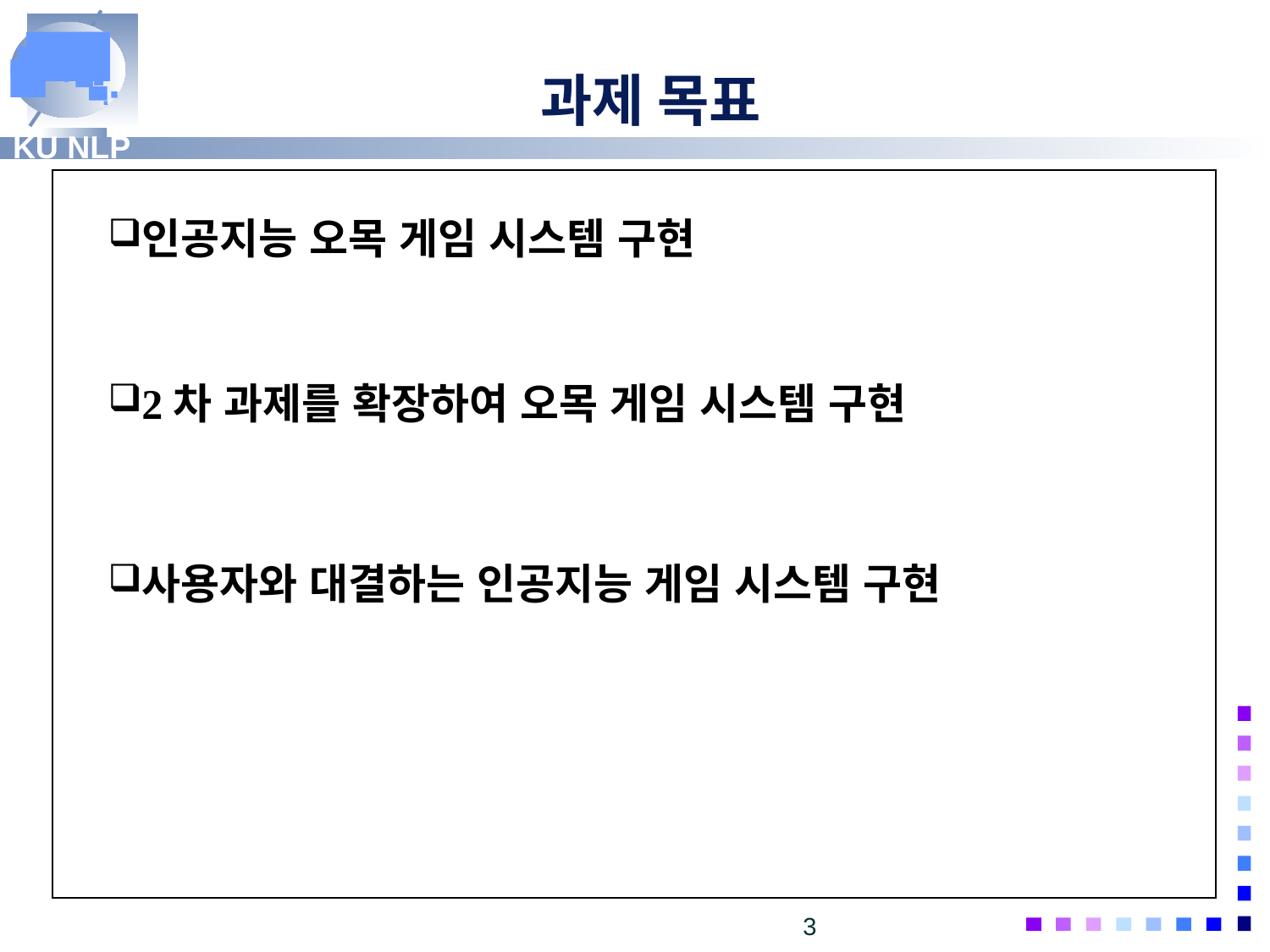

과제 목표
인공지능 오목 게임 시스템 구현

2차 과제를 확장하여 오목 게임 시스템 구현

사용자와 대결하는 인공지능 게임 시스템 구현

3